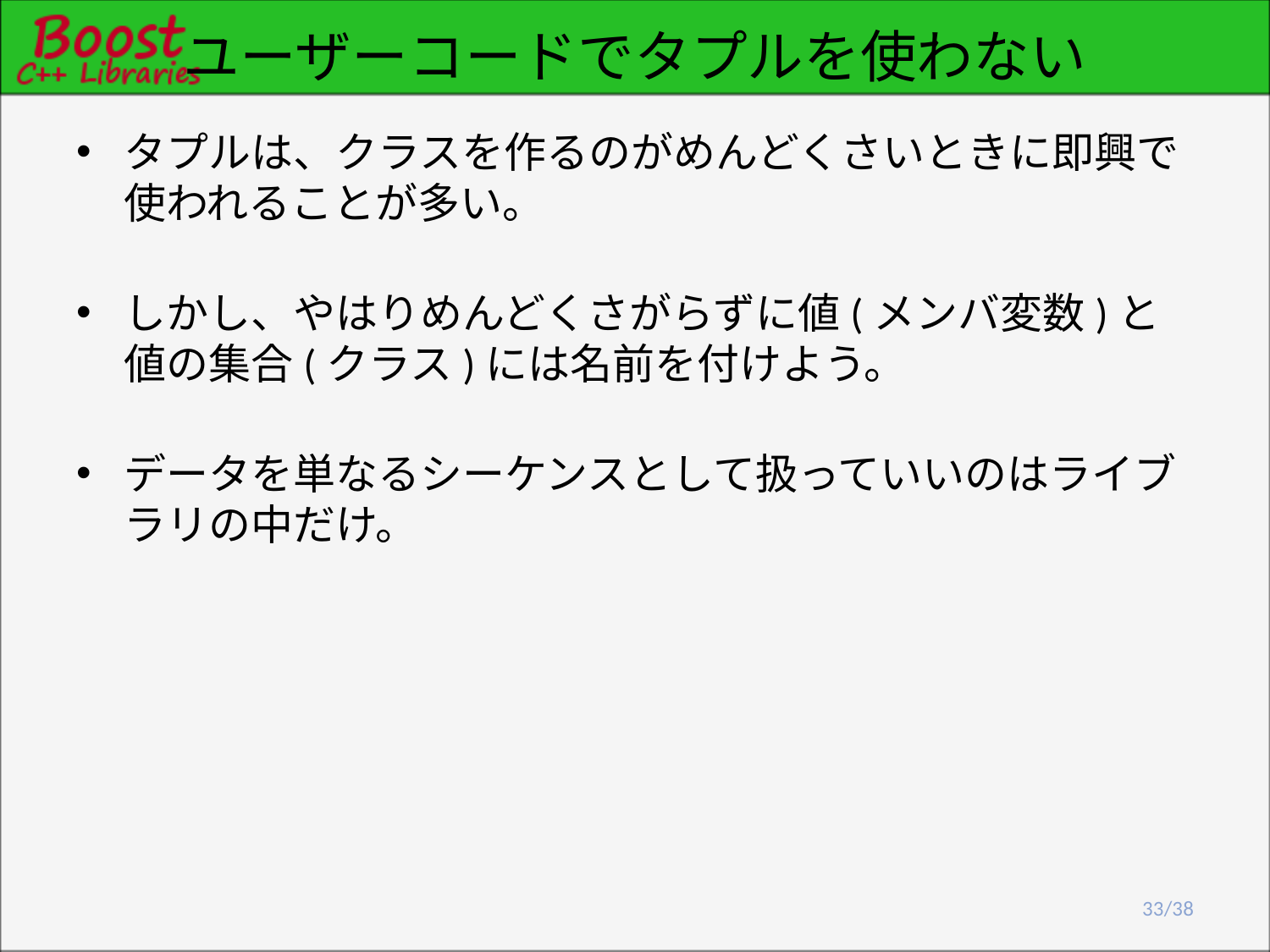

# ユーザーコードでタプルを使わない
タプルは、クラスを作るのがめんどくさいときに即興で使われることが多い。
しかし、やはりめんどくさがらずに値(メンバ変数)と値の集合(クラス)には名前を付けよう。
データを単なるシーケンスとして扱っていいのはライブラリの中だけ。
33/38